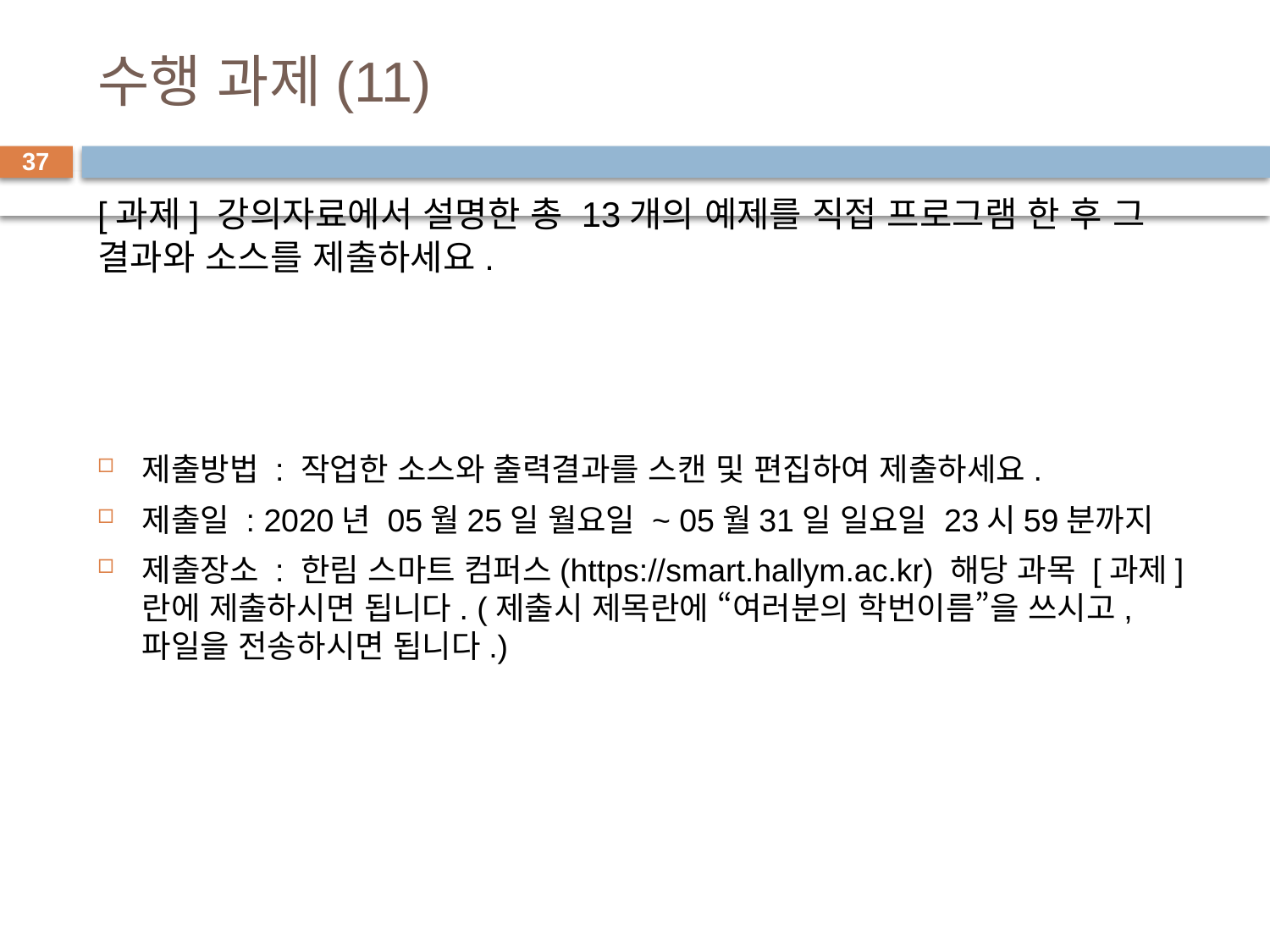

# 수행 과제(11)
37
[과제] 강의자료에서 설명한 총 13개의 예제를 직접 프로그램 한 후 그 결과와 소스를 제출하세요.

제출방법 : 작업한 소스와 출력결과를 스캔 및 편집하여 제출하세요.
제출일 : 2020년 05월25일 월요일 ~ 05월31일 일요일 23시59분까지
제출장소 : 한림 스마트 컴퍼스(https://smart.hallym.ac.kr) 해당 과목 [과제]란에 제출하시면 됩니다. (제출시 제목란에 “여러분의 학번이름”을 쓰시고, 파일을 전송하시면 됩니다.)